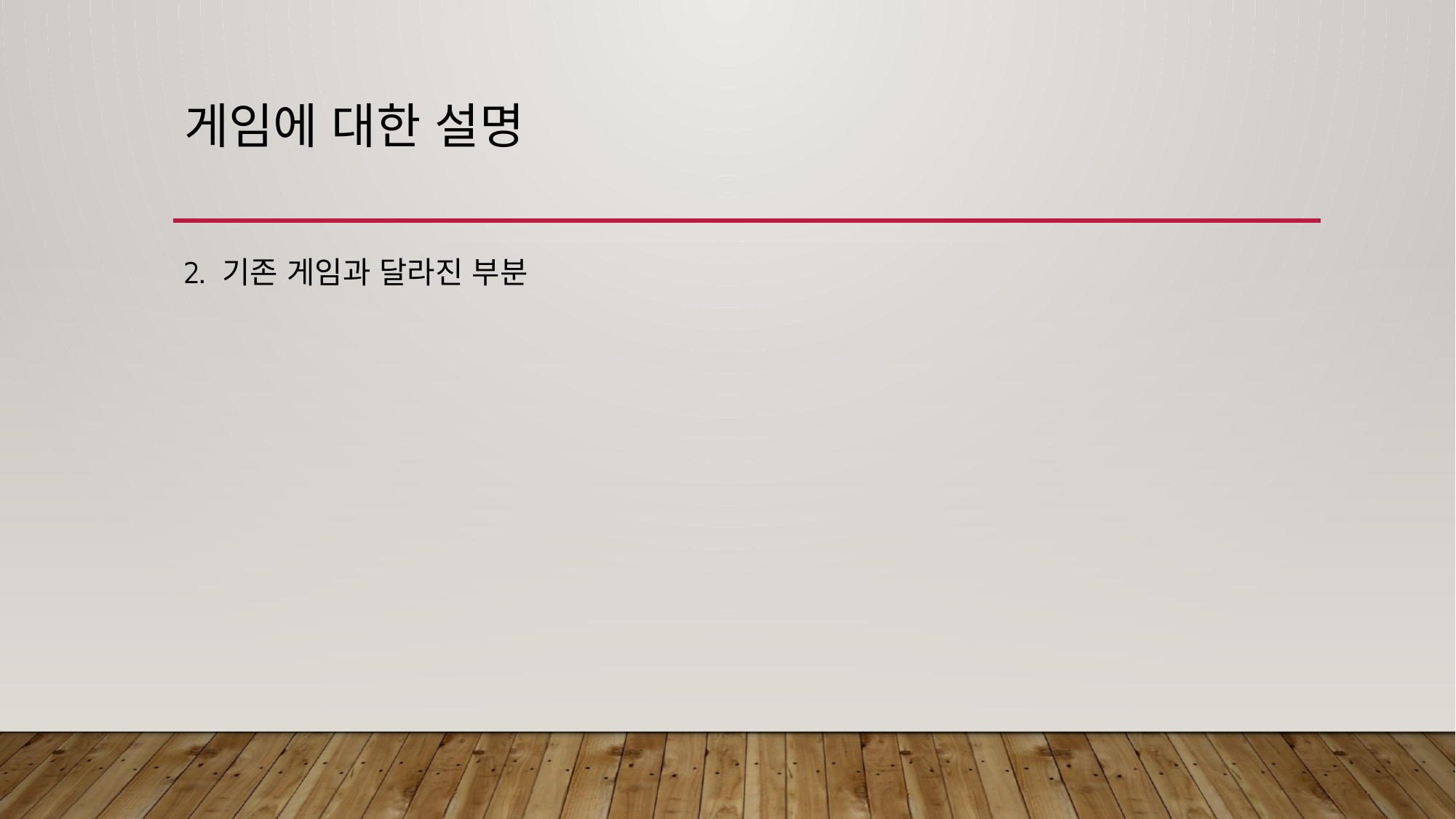

# 게임에 대한 설명
2. 기존 게임과 달라진 부분